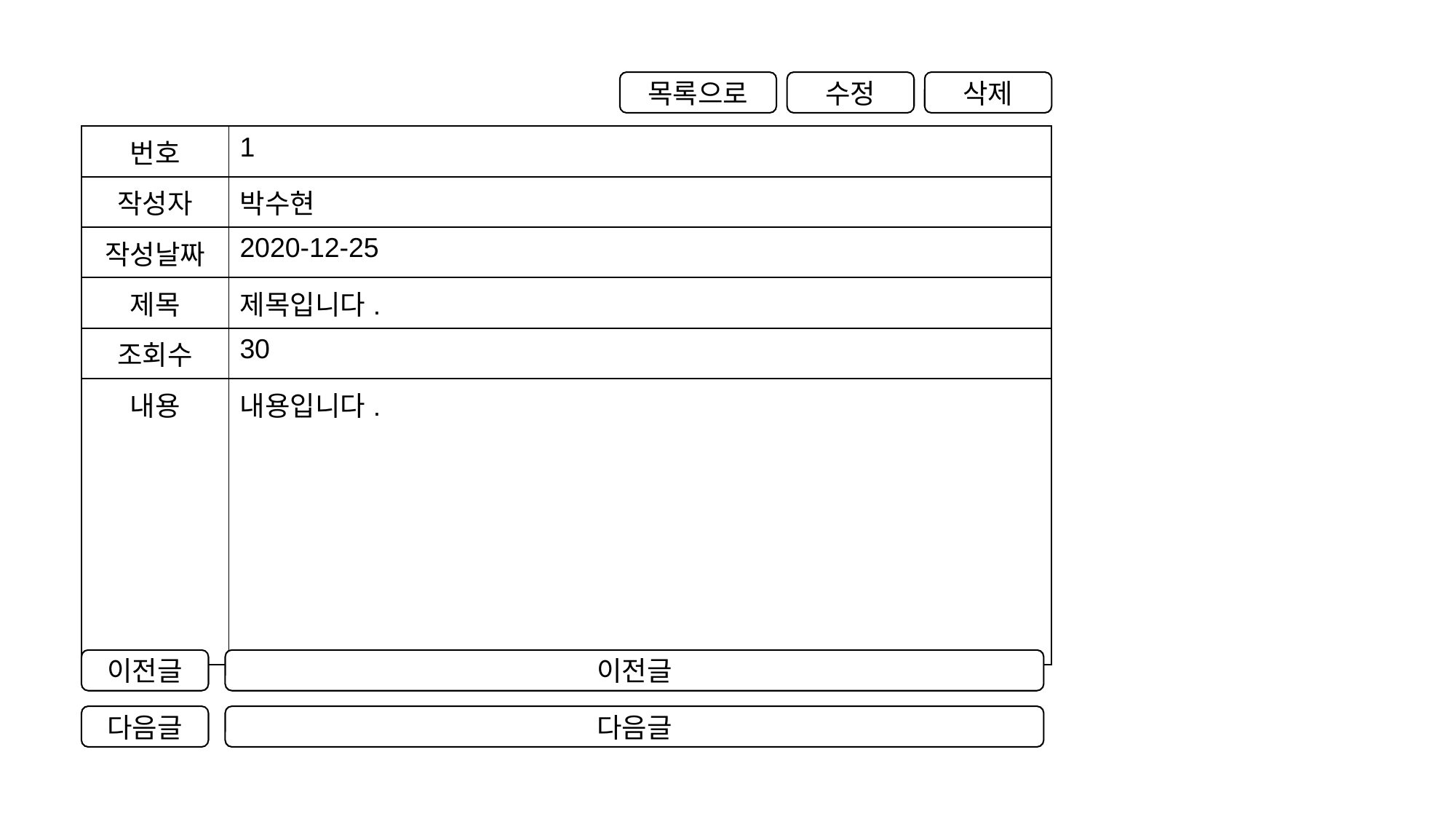

목록으로
수정
삭제
| 번호 | 1 |
| --- | --- |
| 작성자 | 박수현 |
| 작성날짜 | 2020-12-25 |
| 제목 | 제목입니다. |
| 조회수 | 30 |
| 내용 | 내용입니다. |
이전글
이전글
다음글
다음글